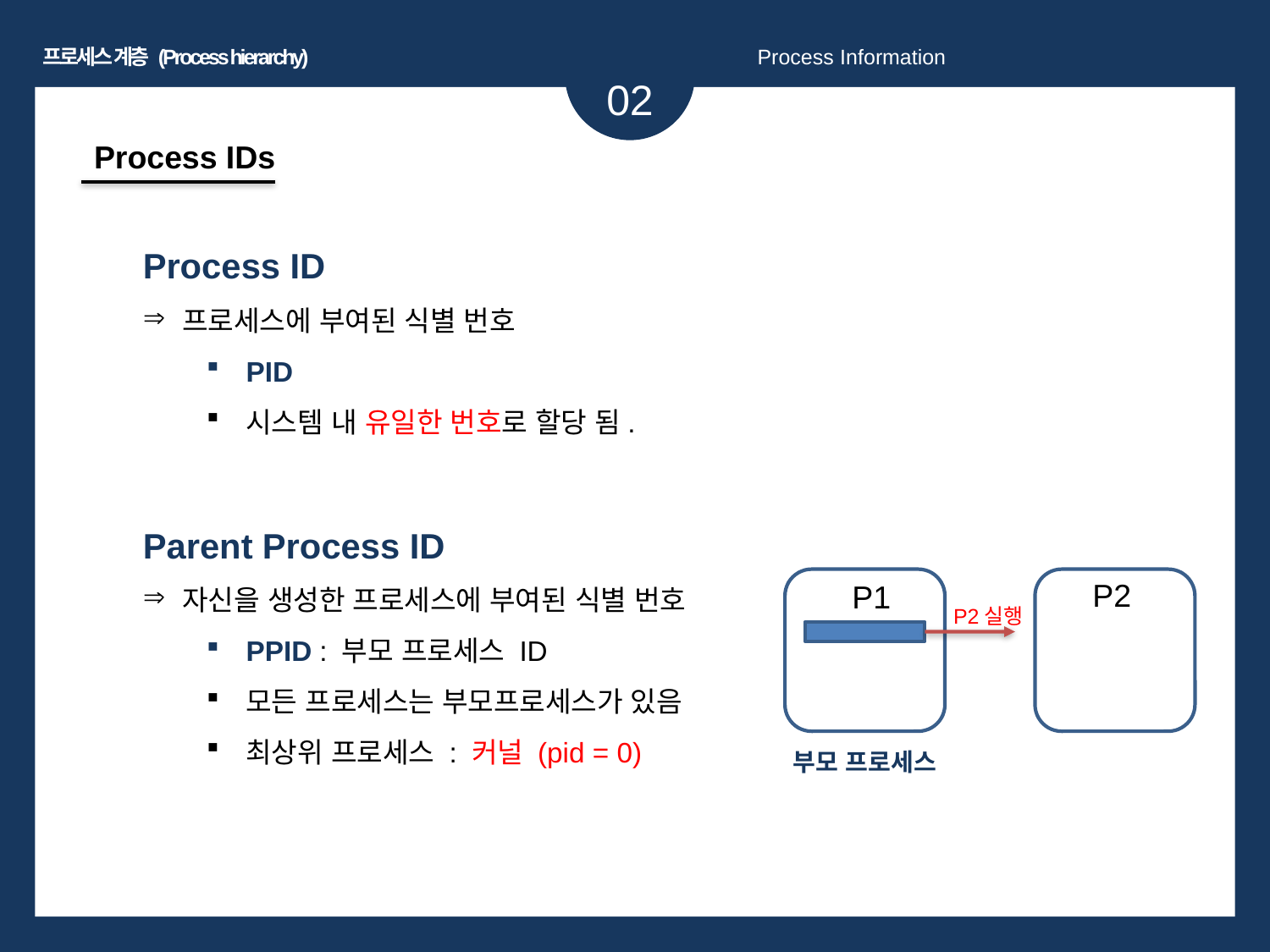

프로세스 계층 (Process hierarchy)
Process Information
02

Process IDs
Process ID
프로세스에 부여된 식별 번호
PID
시스템 내 유일한 번호로 할당 됨.
Parent Process ID
자신을 생성한 프로세스에 부여된 식별 번호
PPID : 부모 프로세스 ID
모든 프로세스는 부모프로세스가 있음
최상위 프로세스 : 커널 (pid = 0)

P2
P1
P2실행

부모 프로세스